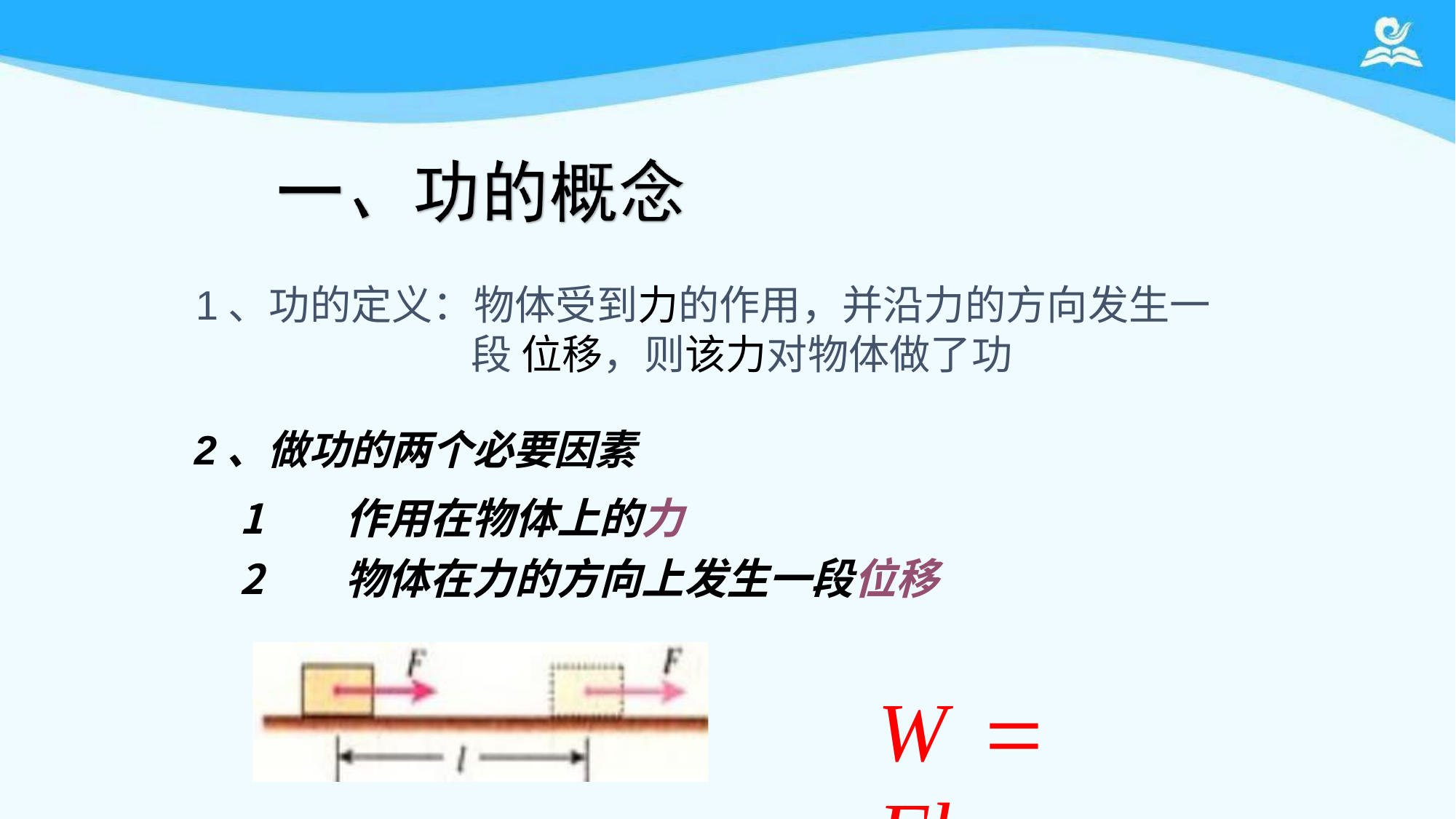

1、功的定义：物体受到力的作用，并沿力的方向发生一段 位移，则该力对物体做了功
2、做功的两个必要因素
作用在物体上的力
物体在力的方向上发生一段位移

W	= Fl